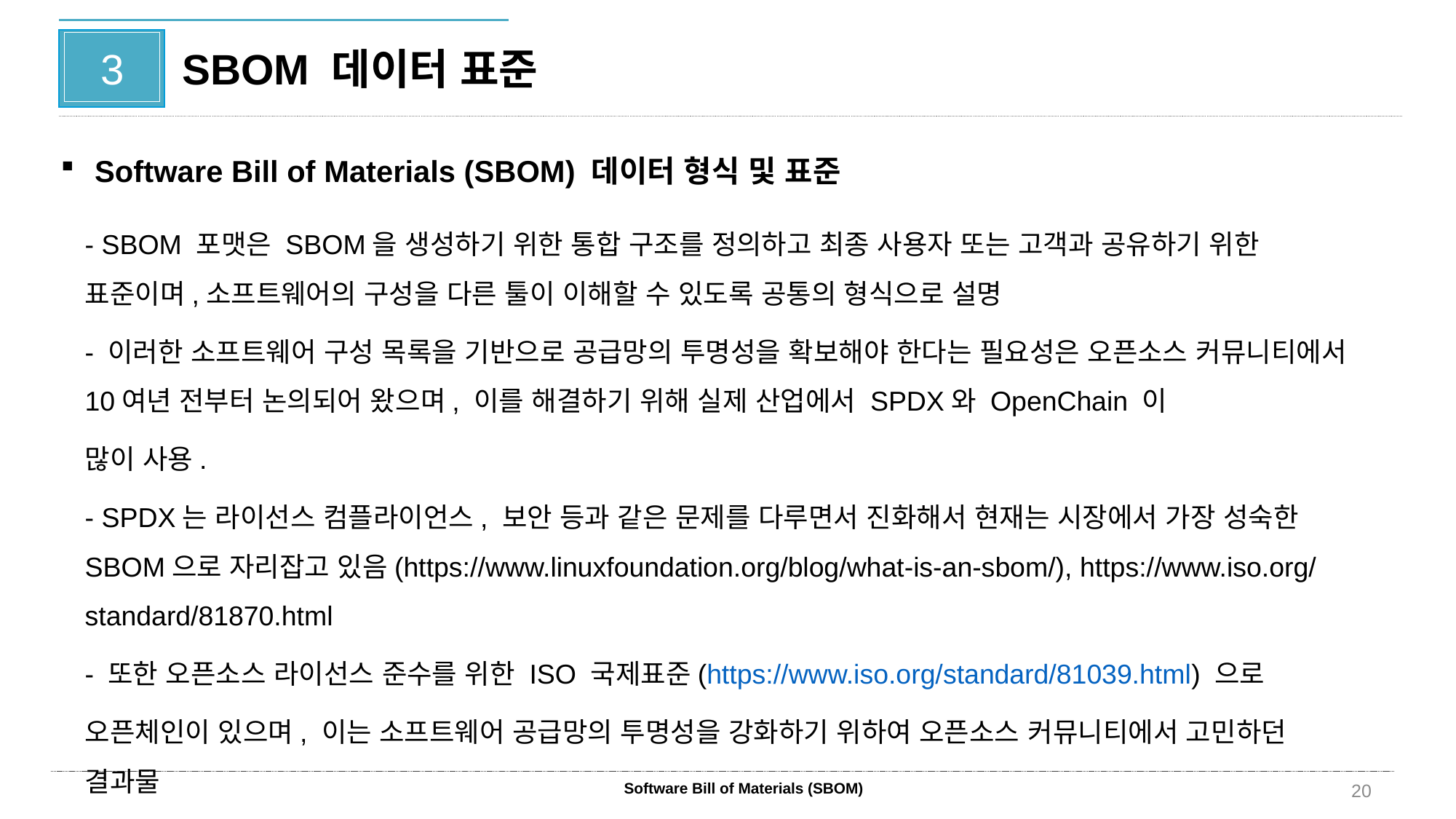

3
SBOM 데이터 표준
Software Bill of Materials (SBOM) 데이터 형식 및 표준
- SBOM 포맷은 SBOM을 생성하기 위한 통합 구조를 정의하고 최종 사용자 또는 고객과 공유하기 위한 표준이며,소프트웨어의 구성을 다른 툴이 이해할 수 있도록 공통의 형식으로 설명
- 이러한 소프트웨어 구성 목록을 기반으로 공급망의 투명성을 확보해야 한다는 필요성은 오픈소스 커뮤니티에서 10여년 전부터 논의되어 왔으며, 이를 해결하기 위해 실제 산업에서 SPDX와 OpenChain 이
많이 사용.
- SPDX는 라이선스 컴플라이언스, 보안 등과 같은 문제를 다루면서 진화해서 현재는 시장에서 가장 성숙한 SBOM으로 자리잡고 있음(https://www.linuxfoundation.org/blog/what-is-an-sbom/), https://www.iso.org/standard/81870.html
- 또한 오픈소스 라이선스 준수를 위한 ISO 국제표준(https://www.iso.org/standard/81039.html) 으로
오픈체인이 있으며, 이는 소프트웨어 공급망의 투명성을 강화하기 위하여 오픈소스 커뮤니티에서 고민하던 결과물